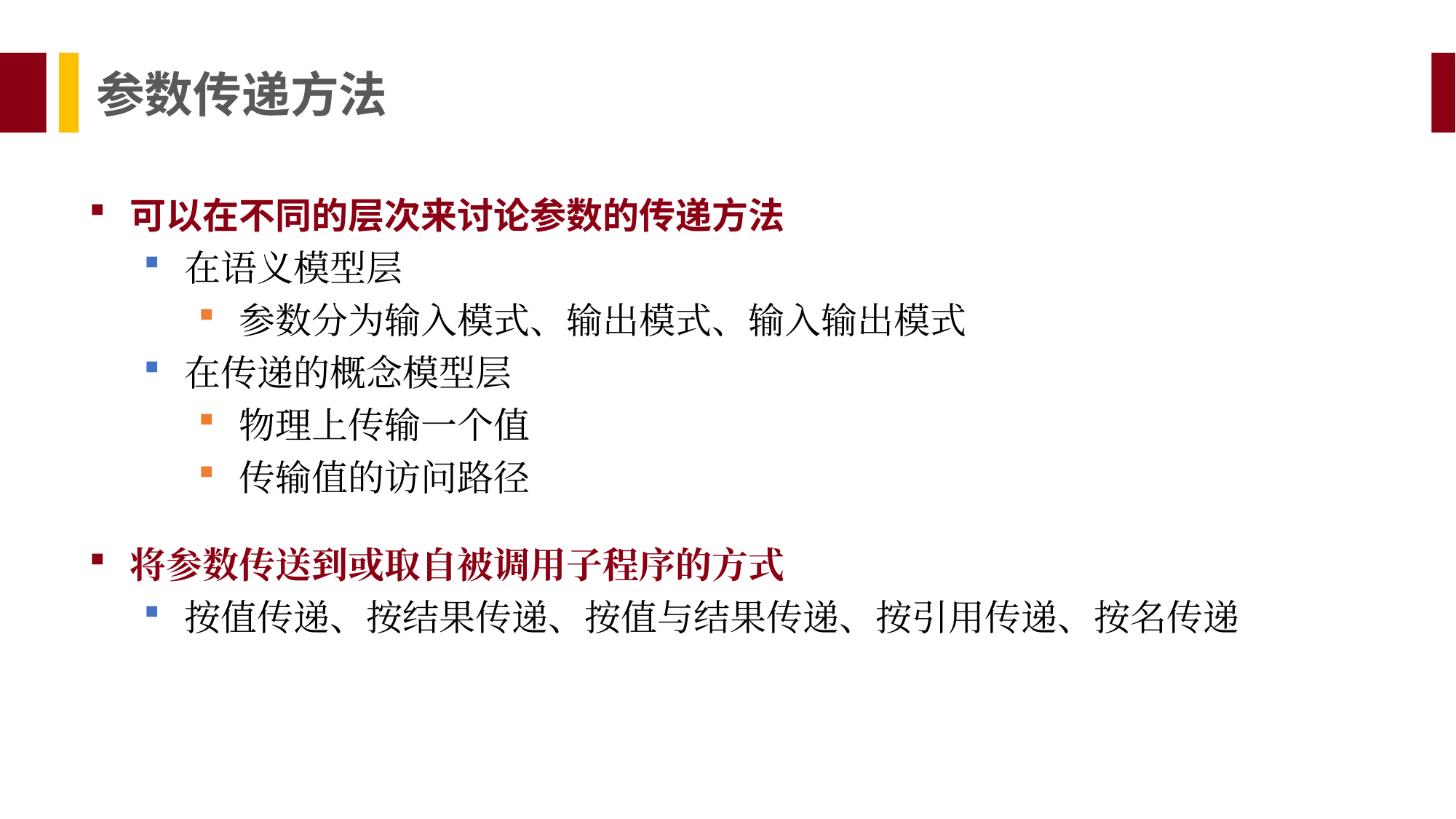

参数传递方法
可以在不同的层次来讨论参数的传递方法
在语义模型层
参数分为输入模式、输出模式、输入输出模式
在传递的概念模型层
物理上传输一个值
传输值的访问路径
将参数传送到或取自被调用子程序的方式
按值传递、按结果传递、按值与结果传递、按引用传递、按名传递